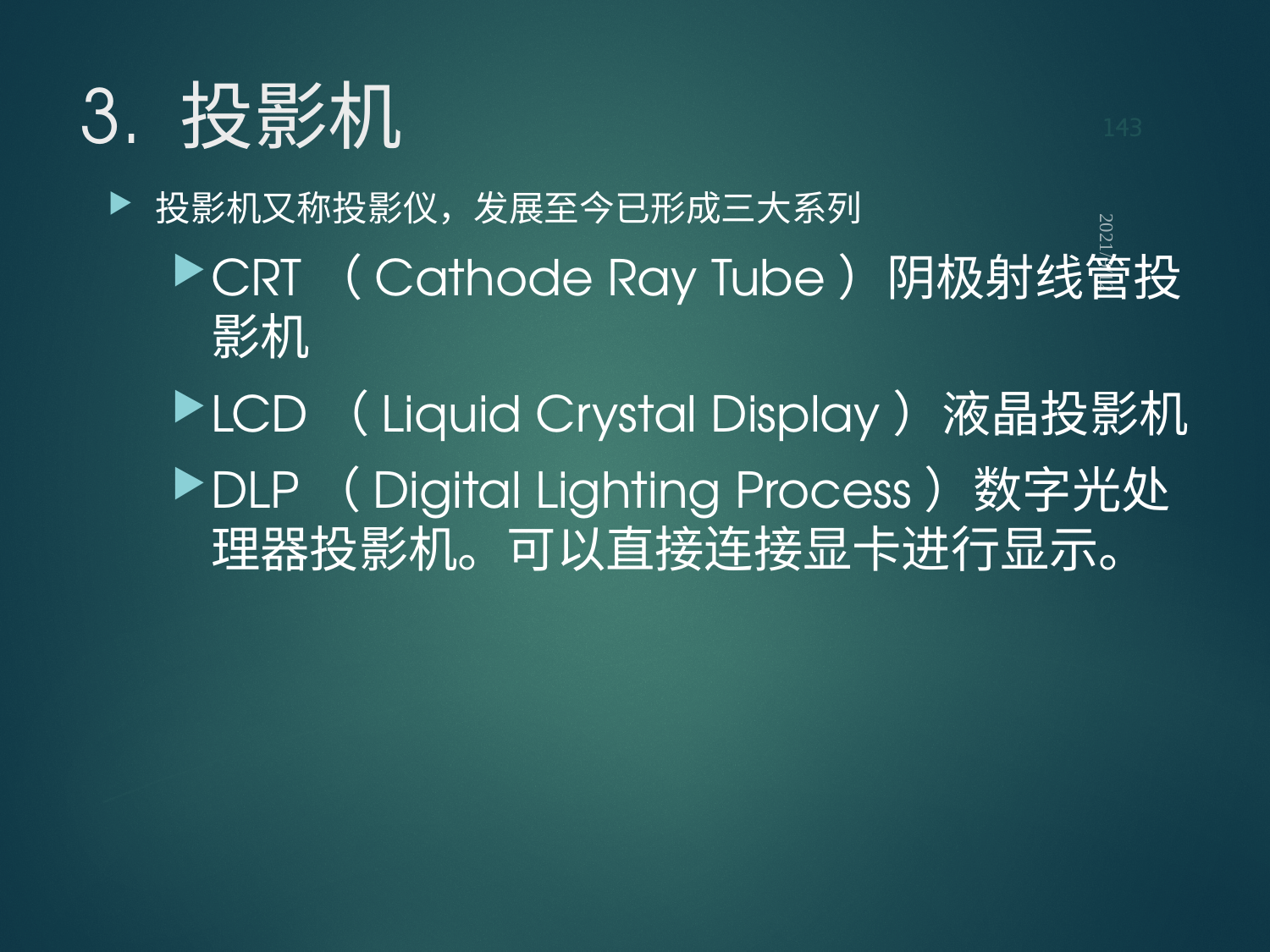

143
# 3. 投影机
投影机又称投影仪，发展至今已形成三大系列
CRT（Cathode Ray Tube）阴极射线管投影机
LCD（Liquid Crystal Display）液晶投影机
DLP（Digital Lighting Process）数字光处理器投影机。可以直接连接显卡进行显示。
2021/9/12